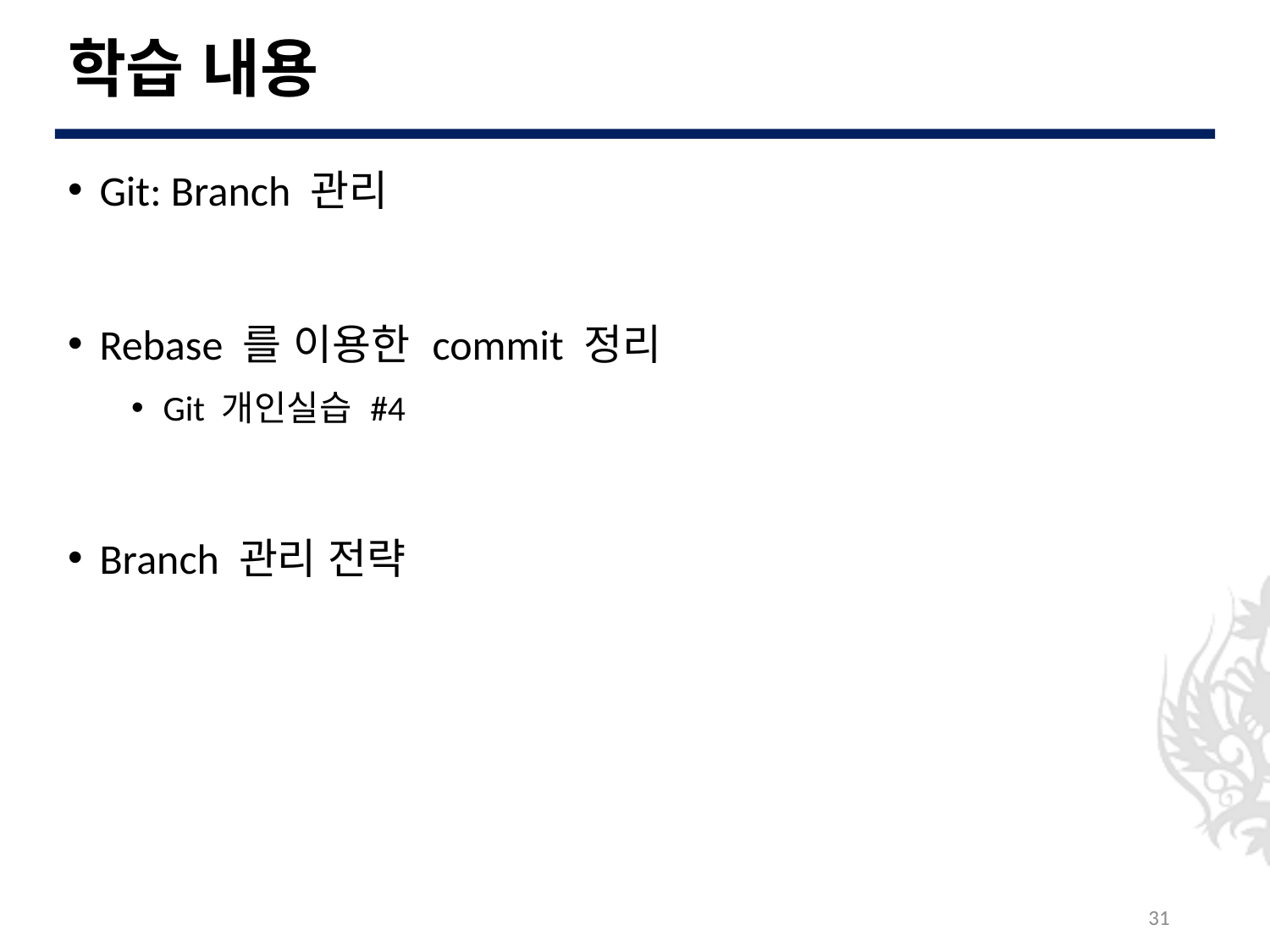

# 학습 내용
Git: Branch 관리

Rebase 를 이용한 commit 정리
Git 개인실습 #4

Branch 관리 전략
31